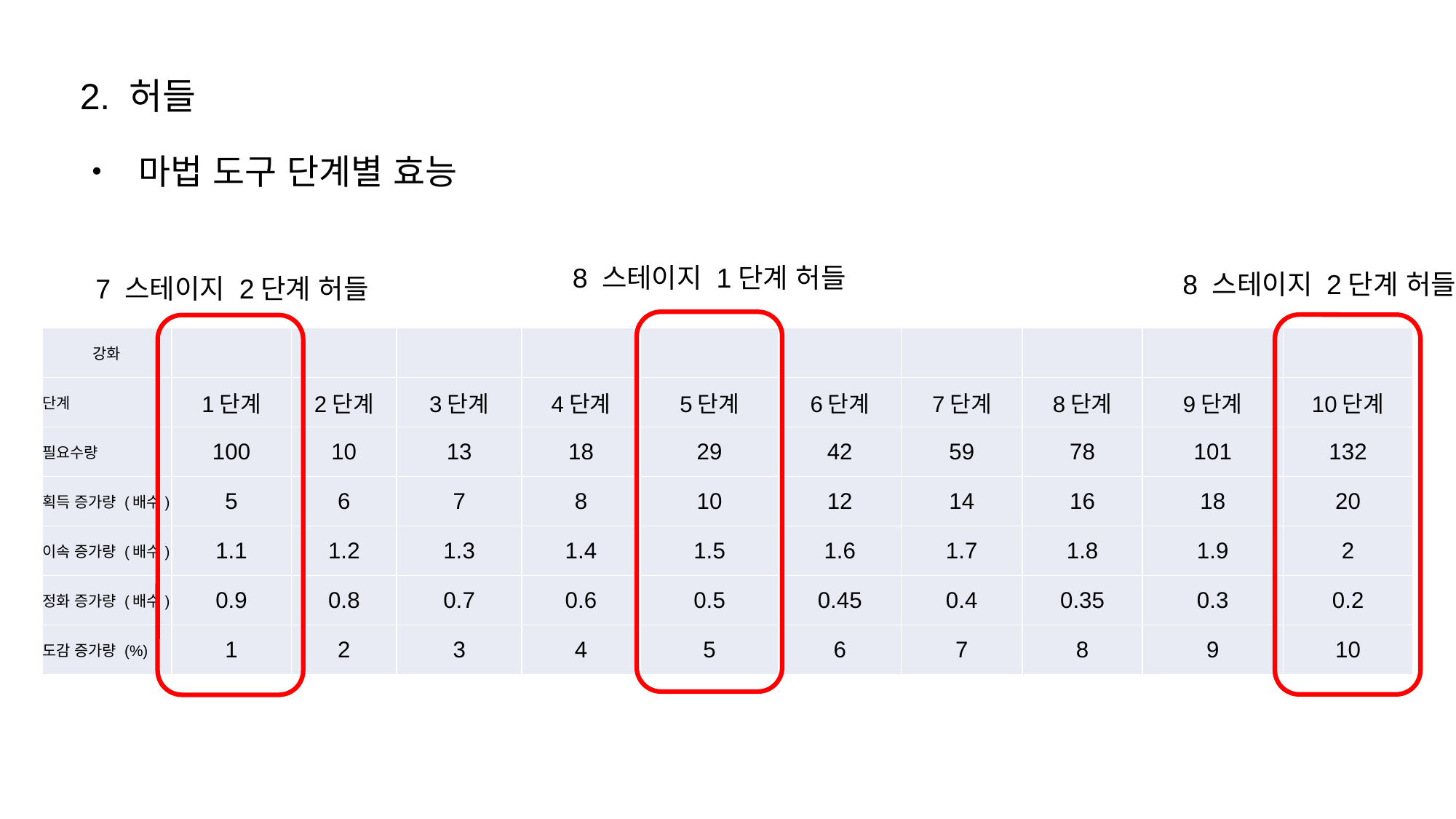

2. 허들
•  마법 도구 단계별 효능
8 스테이지 1단계 허들
8 스테이지 2단계 허들
7 스테이지 2단계 허들

| 강화 |  |  |  |  |  |  |  |  |  |  |
| --- | --- | --- | --- | --- | --- | --- | --- | --- | --- | --- |
| 단계 | 1단계 | 2단계 | 3단계 | 4단계 | 5단계 | 6단계 | 7단계 | 8단계 | 9단계 | 10단계 |
| 필요수량 | 100 | 10 | 13 | 18 | 29 | 42 | 59 | 78 | 101 | 132 |
| 획득 증가량 (배수) | 5 | 6 | 7 | 8 | 10 | 12 | 14 | 16 | 18 | 20 |
| 이속 증가량 (배수) | 1.1 | 1.2 | 1.3 | 1.4 | 1.5 | 1.6 | 1.7 | 1.8 | 1.9 | 2 |
| 정화 증가량 (배수) | 0.9 | 0.8 | 0.7 | 0.6 | 0.5 | 0.45 | 0.4 | 0.35 | 0.3 | 0.2 |
| 도감 증가량 (%) | 1 | 2 | 3 | 4 | 5 | 6 | 7 | 8 | 9 | 10 |